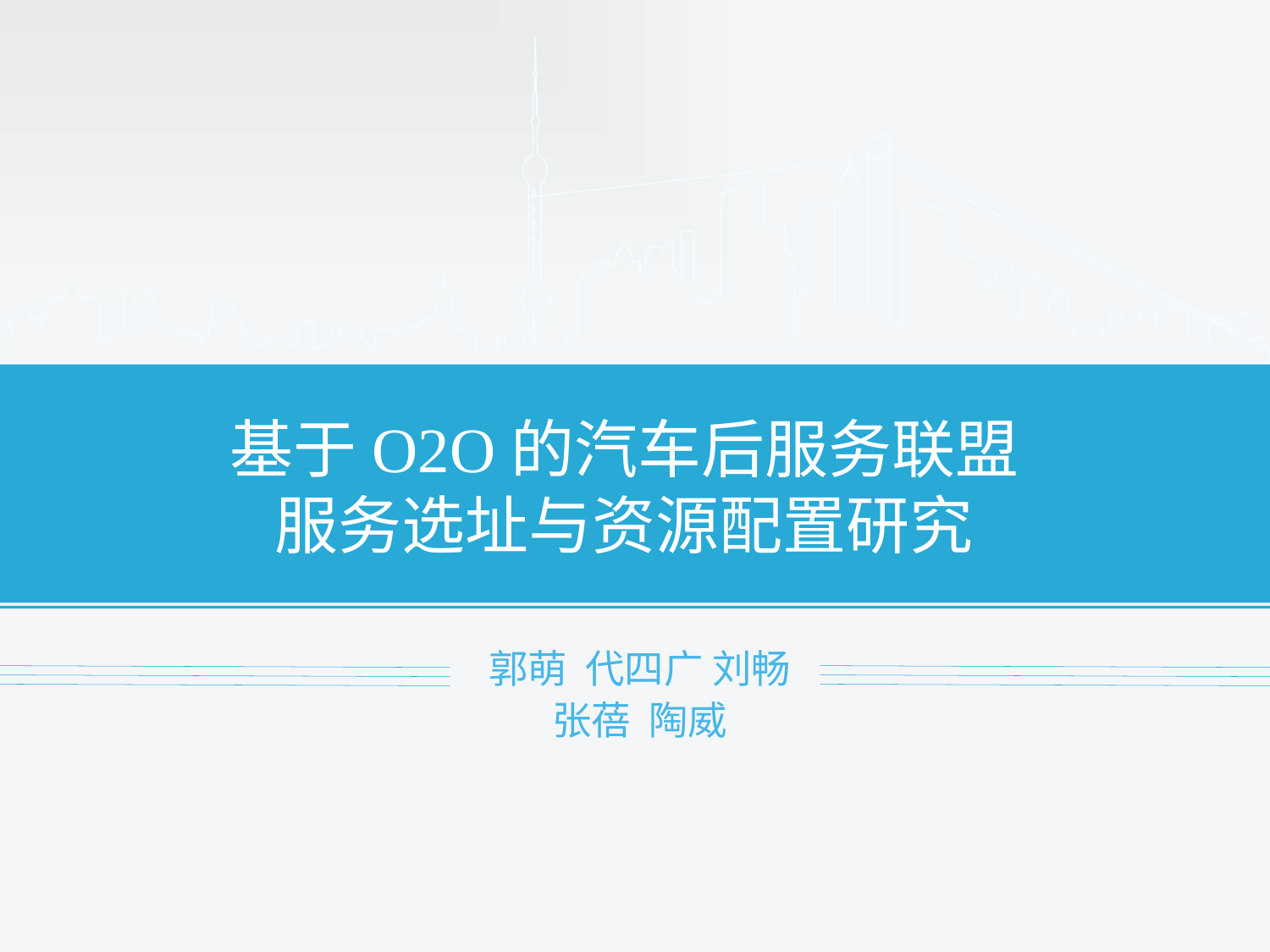

# 基于O2O的汽车后服务联盟服务选址与资源配置研究
郭萌  代四广 刘畅
张蓓  陶威